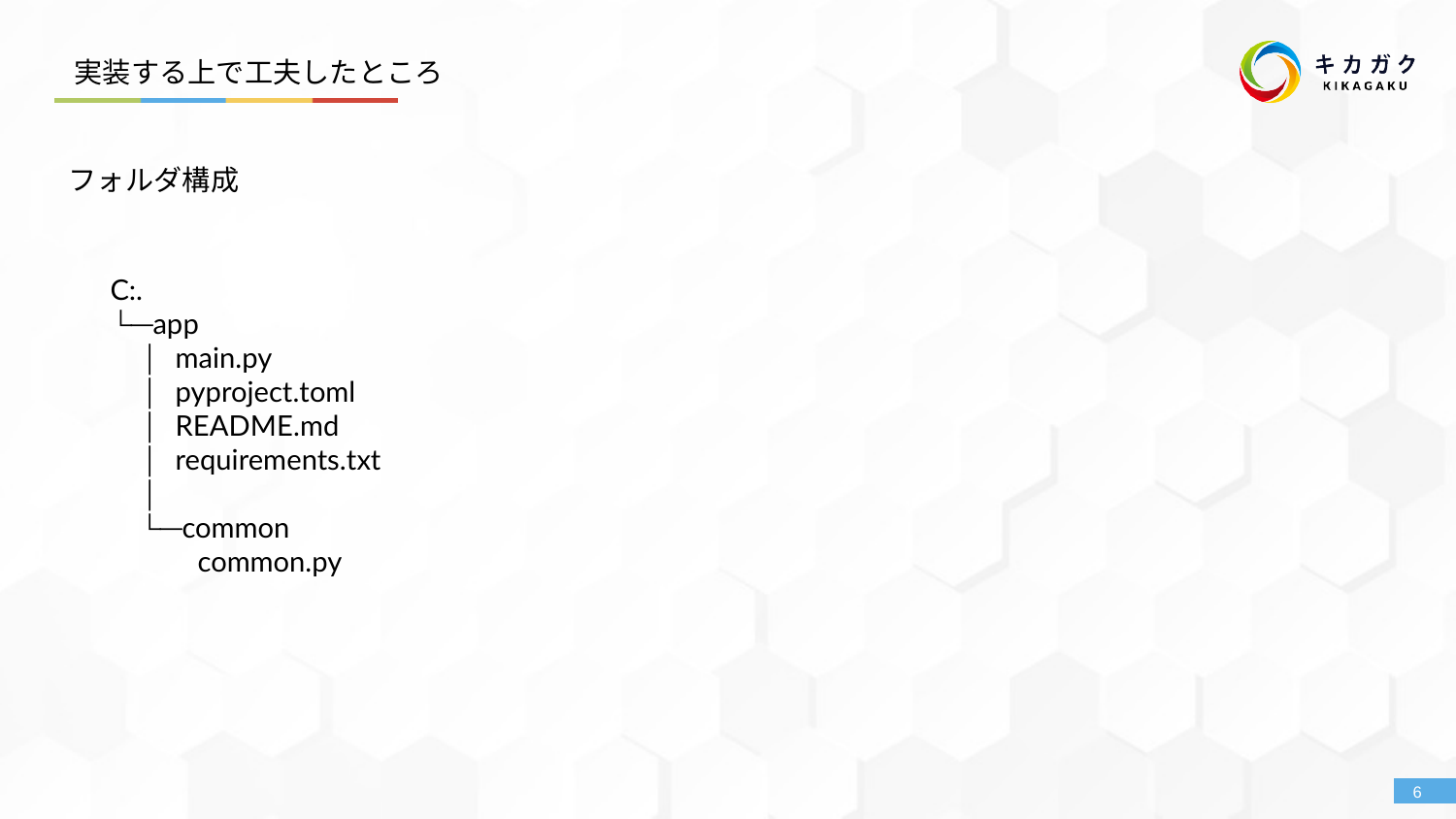

実装する上で工夫したところ
フォルダ構成

C:.
└─app
    │  main.py
    │  pyproject.toml
    │  README.md
    │  requirements.txt
    │
    └─common
            common.py